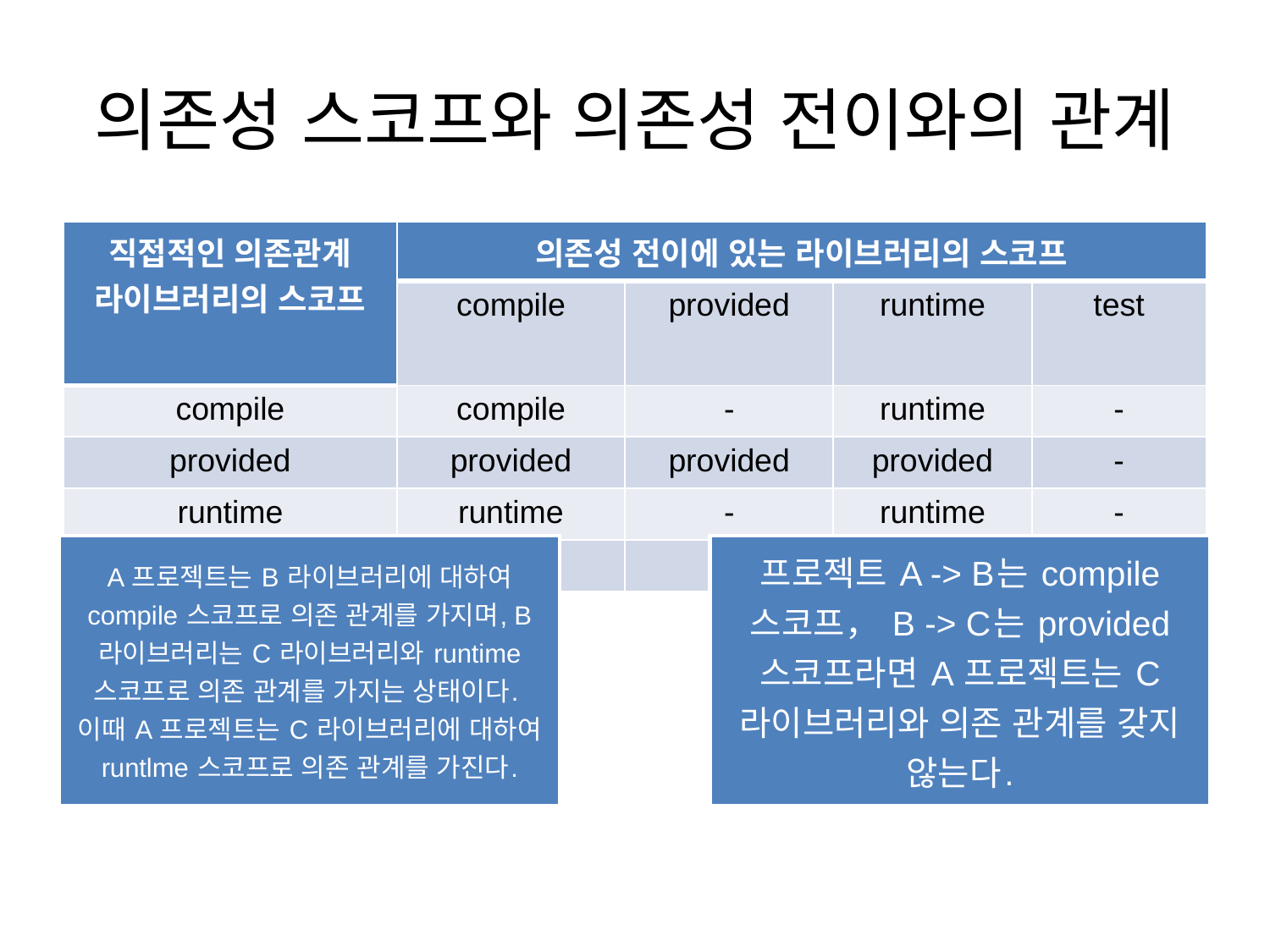

# 의존성 스코프와 의존성 전이와의 관계
| 직접적인 의존관계 라이브러리의 스코프 | 의존성 전이에 있는 라이브러리의 스코프 |  |  |  |
| --- | --- | --- | --- | --- |
|  | compile | provided | runtime | test |
| compile | compile | - | runtime | - |
| provided | provided | provided | provided | - |
| runtime | runtime | - | runtime | - |
| test | test | - | test | - |
이때 A 프로젝트는 C 라이브러리에 대하여 runtlme 스코프로 의존 관계를 가진다.